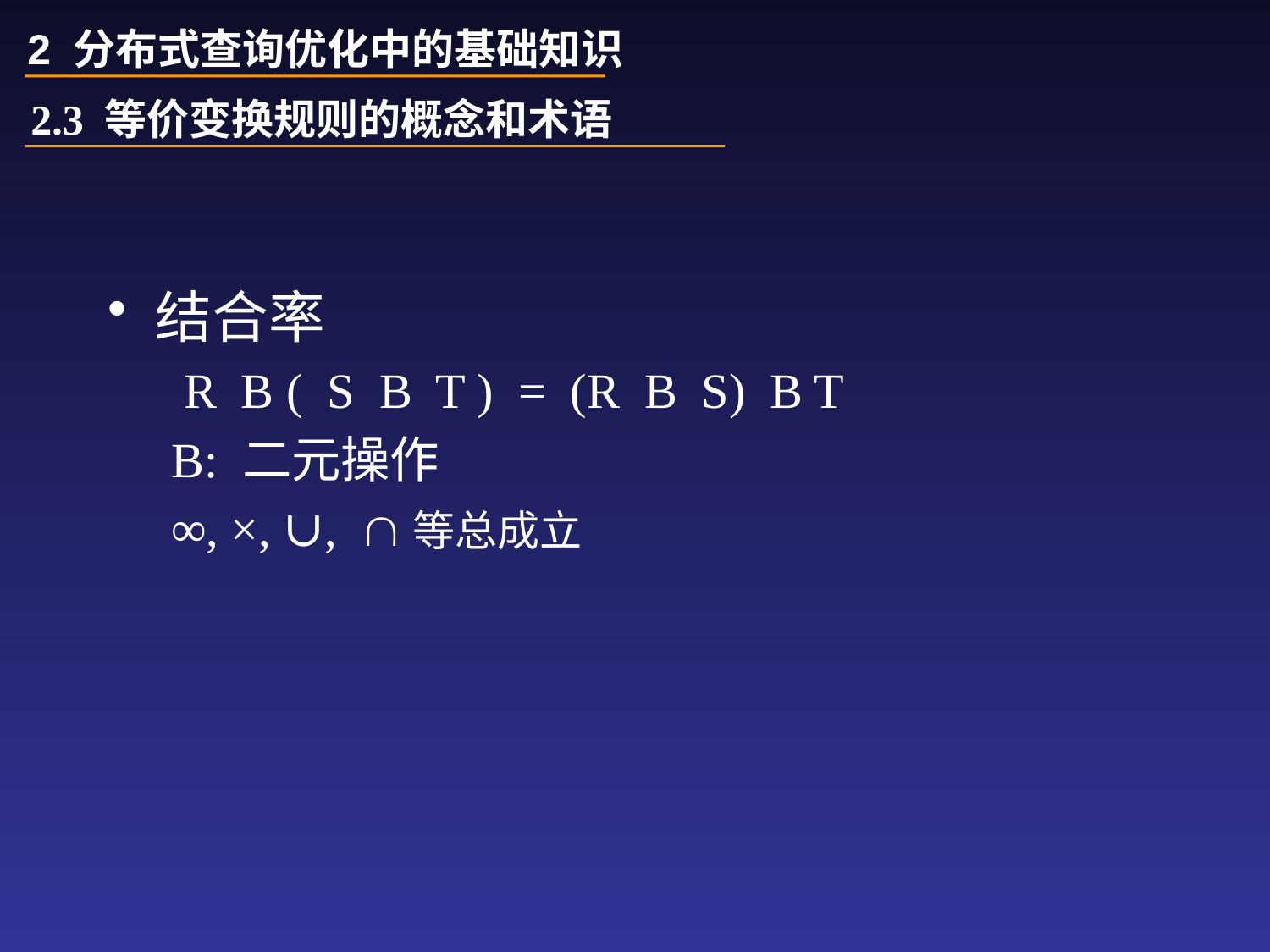

2 分布式查询优化中的基础知识

2.3 等价变换规则的概念和术语

结合率
 R  B (  S  B  T )  =  (R  B  S)  B T
B: 二元操作
∞, ×, ∪,  ∩等总成立